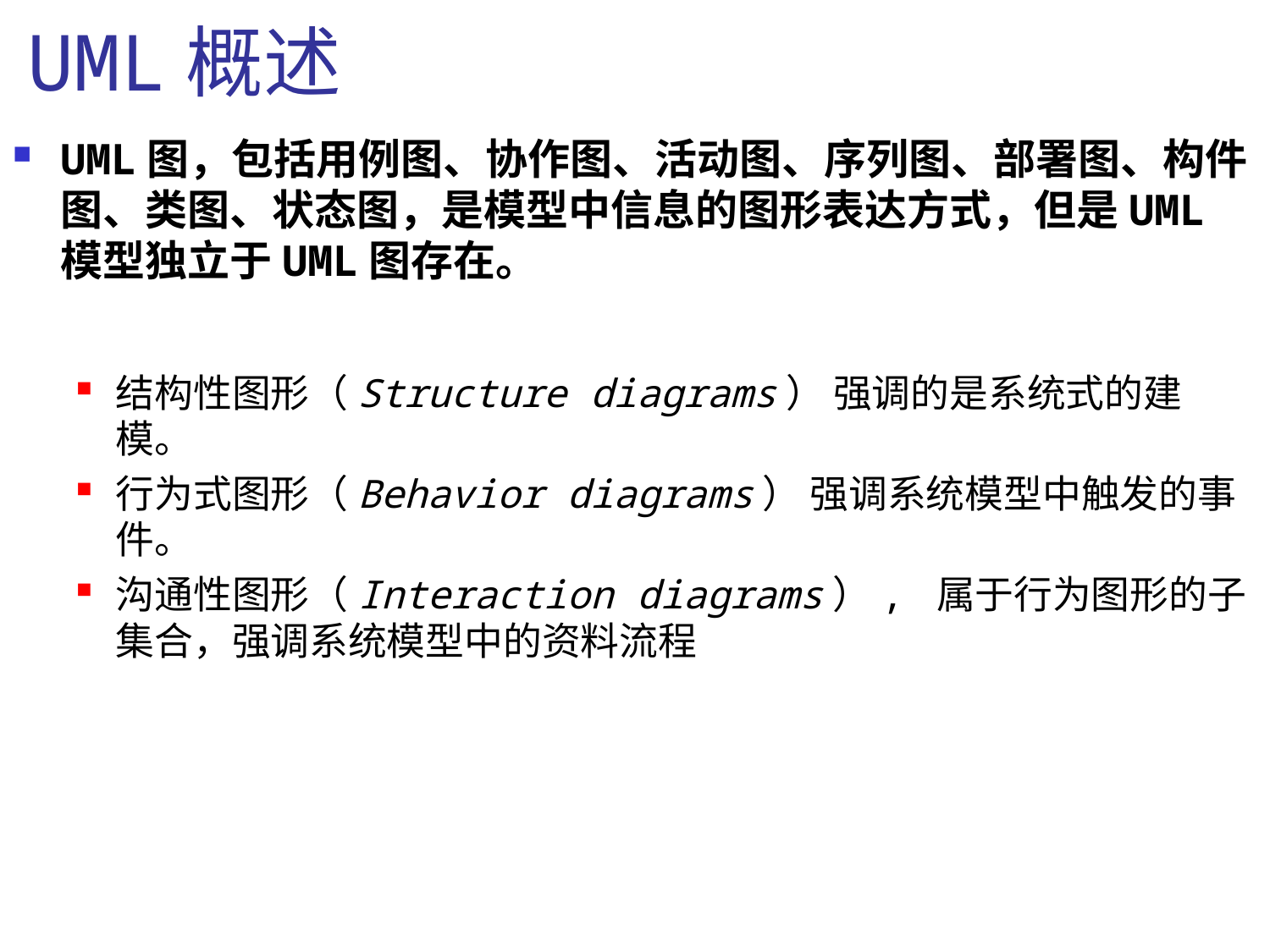

# UML概述
UML图，包括用例图、协作图、活动图、序列图、部署图、构件图、类图、状态图，是模型中信息的图形表达方式，但是UML模型独立于UML图存在。

结构性图形（Structure diagrams） 强调的是系统式的建模。
行为式图形（Behavior diagrams） 强调系统模型中触发的事件。
沟通性图形（Interaction diagrams）, 属于行为图形的子集合，强调系统模型中的资料流程